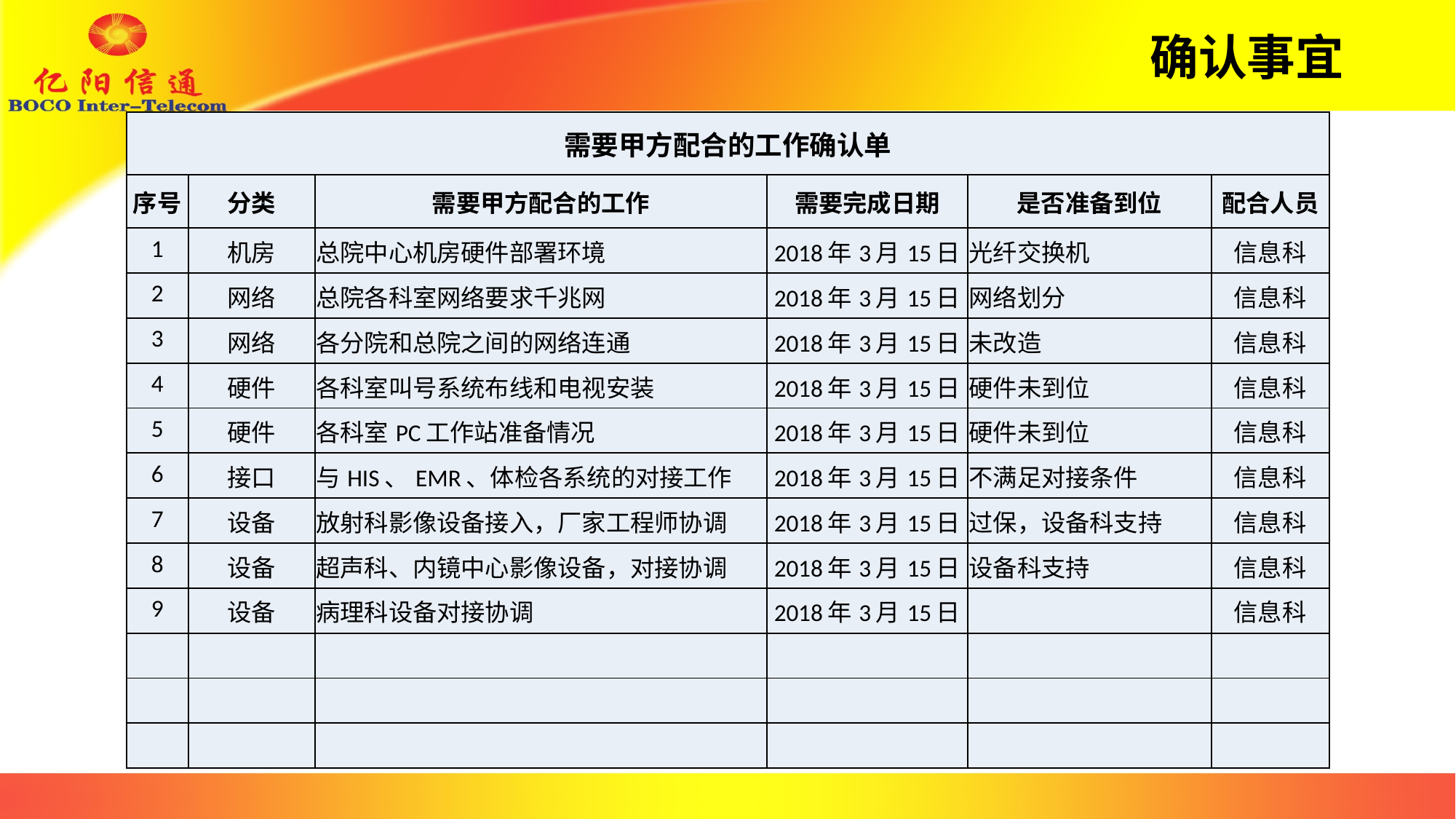

确认事宜
| 需要甲方配合的工作确认单 |  |  |  |  |  |
| --- | --- | --- | --- | --- | --- |
| 序号 | 分类 | 需要甲方配合的工作 | 需要完成日期 | 是否准备到位 | 配合人员 |
| 1 | 机房 | 总院中心机房硬件部署环境 | 2018年3月15日 | 光纤交换机 | 信息科 |
| 2 | 网络 | 总院各科室网络要求千兆网 | 2018年3月15日 | 网络划分 | 信息科 |
| 3 | 网络 | 各分院和总院之间的网络连通 | 2018年3月15日 | 未改造 | 信息科 |
| 4 | 硬件 | 各科室叫号系统布线和电视安装 | 2018年3月15日 | 硬件未到位 | 信息科 |
| 5 | 硬件 | 各科室PC工作站准备情况 | 2018年3月15日 | 硬件未到位 | 信息科 |
| 6 | 接口 | 与HIS、EMR、体检各系统的对接工作 | 2018年3月15日 | 不满足对接条件 | 信息科 |
| 7 | 设备 | 放射科影像设备接入，厂家工程师协调 | 2018年3月15日 | 过保，设备科支持 | 信息科 |
| 8 | 设备 | 超声科、内镜中心影像设备，对接协调 | 2018年3月15日 | 设备科支持 | 信息科 |
| 9 | 设备 | 病理科设备对接协调 | 2018年3月15日 |  | 信息科 |
|  |  |  |  |  |  |
|  |  |  |  |  |  |
|  |  |  |  |  |  |